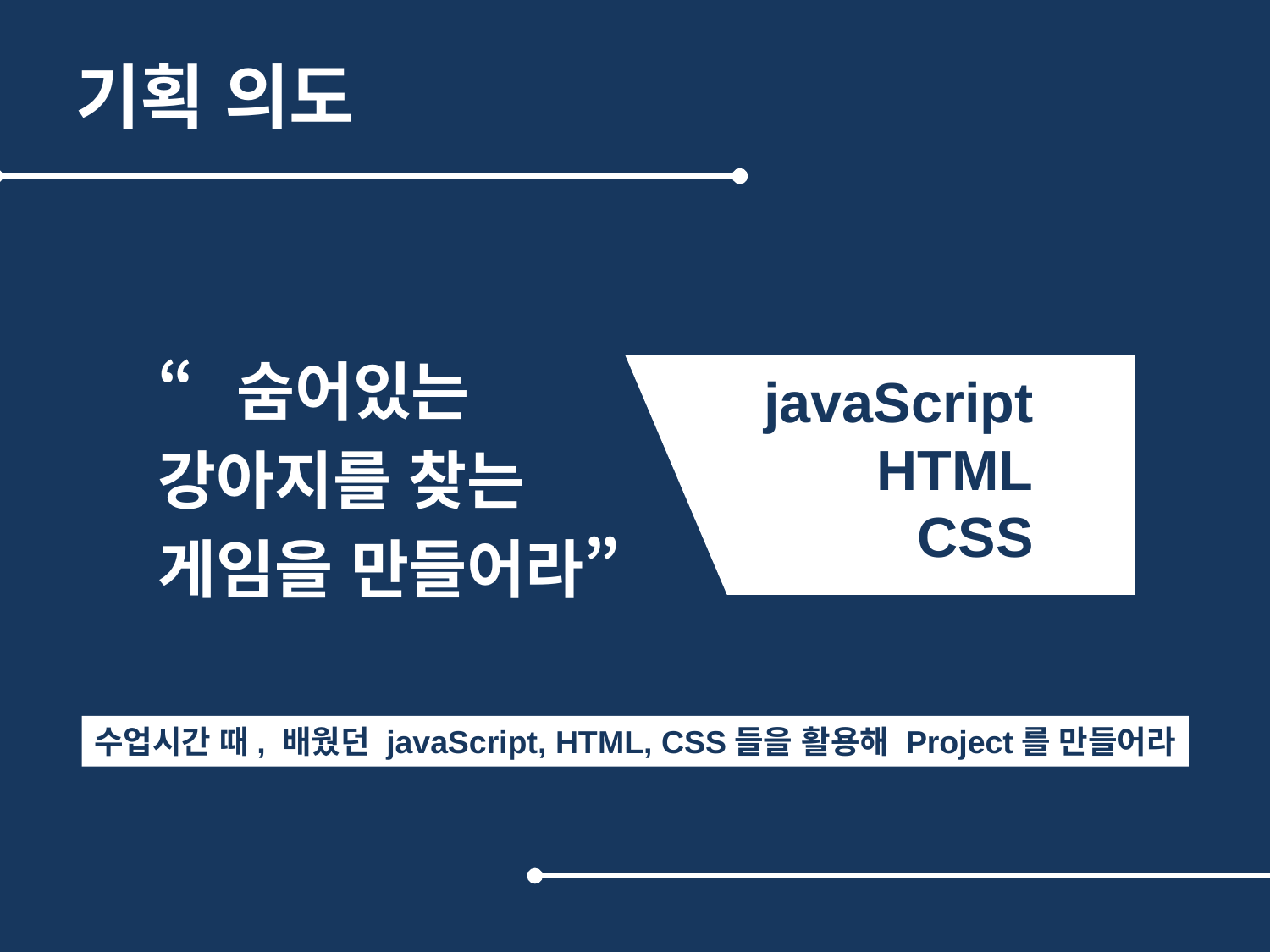

기획 의도

“숨어있는
강아지를 찾는
게임을 만들어라”
javaScript
HTML
CSS
수업시간 때, 배웠던 javaScript, HTML, CSS들을 활용해 Project를 만들어라